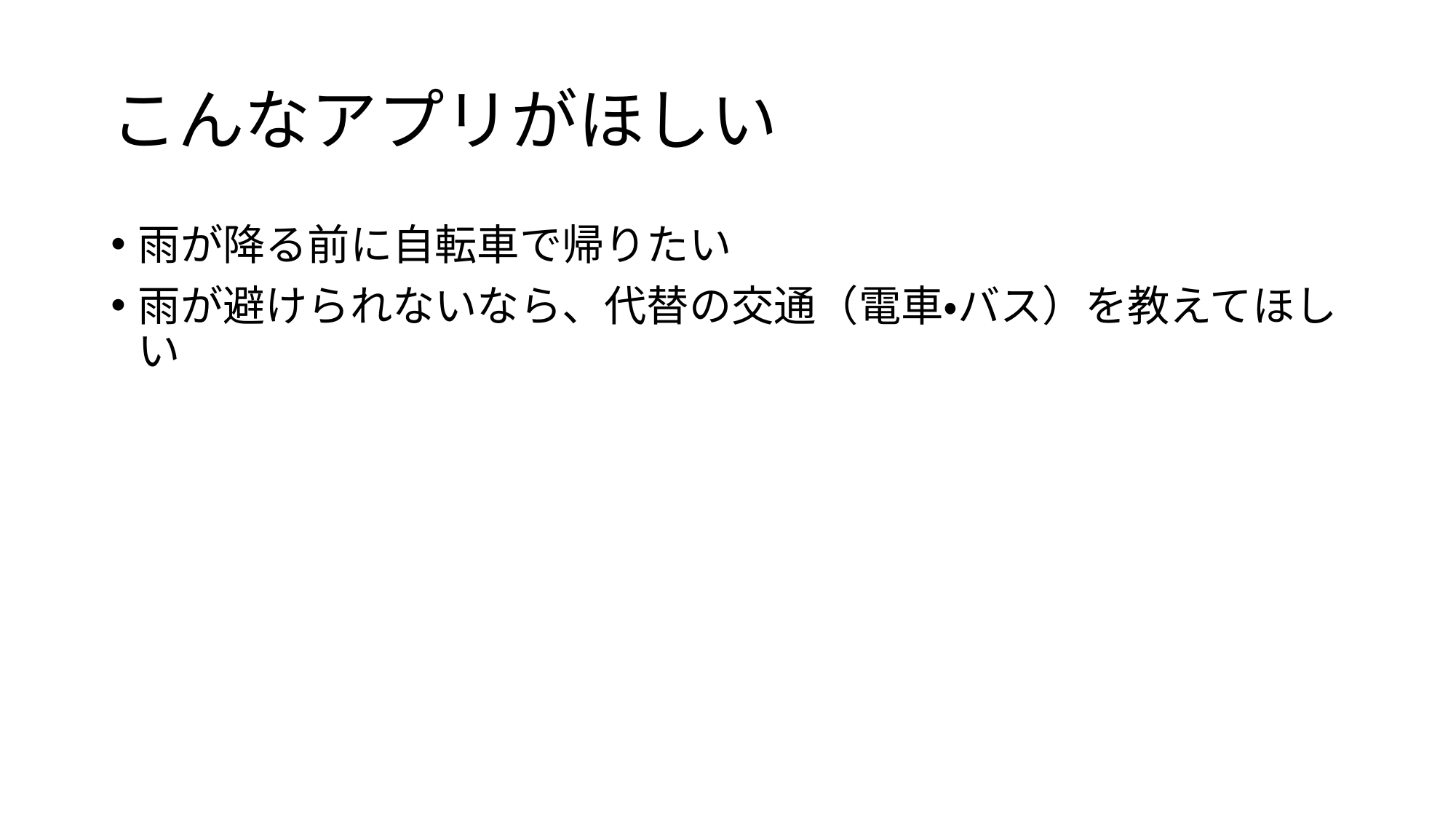

# こんなアプリがほしい
雨が降る前に自転車で帰りたい
雨が避けられないなら、代替の交通（電車・バス）を教えてほしい